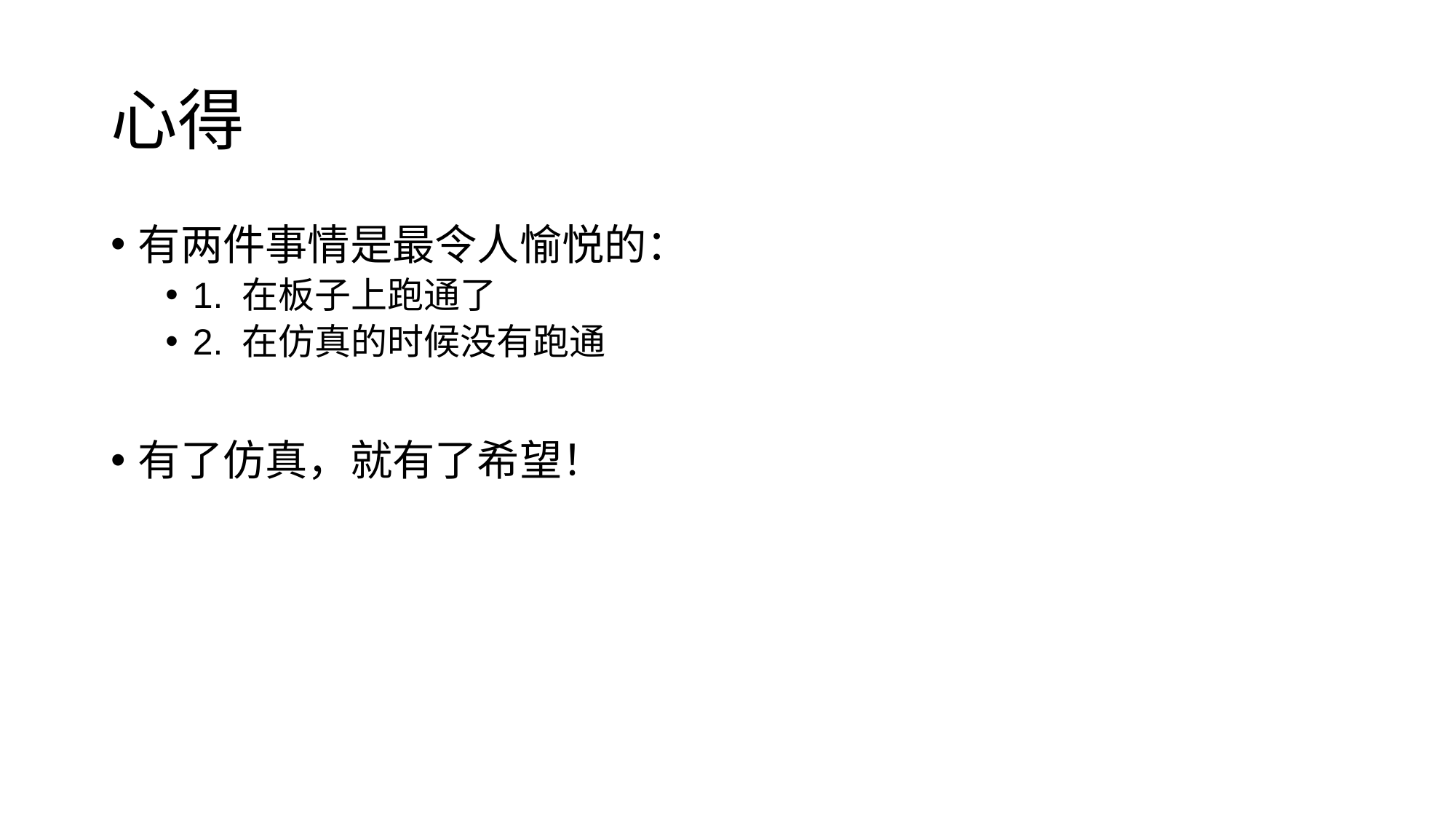

# 心得
有两件事情是最令人愉悦的：
1. 在板子上跑通了
2. 在仿真的时候没有跑通

有了仿真，就有了希望！